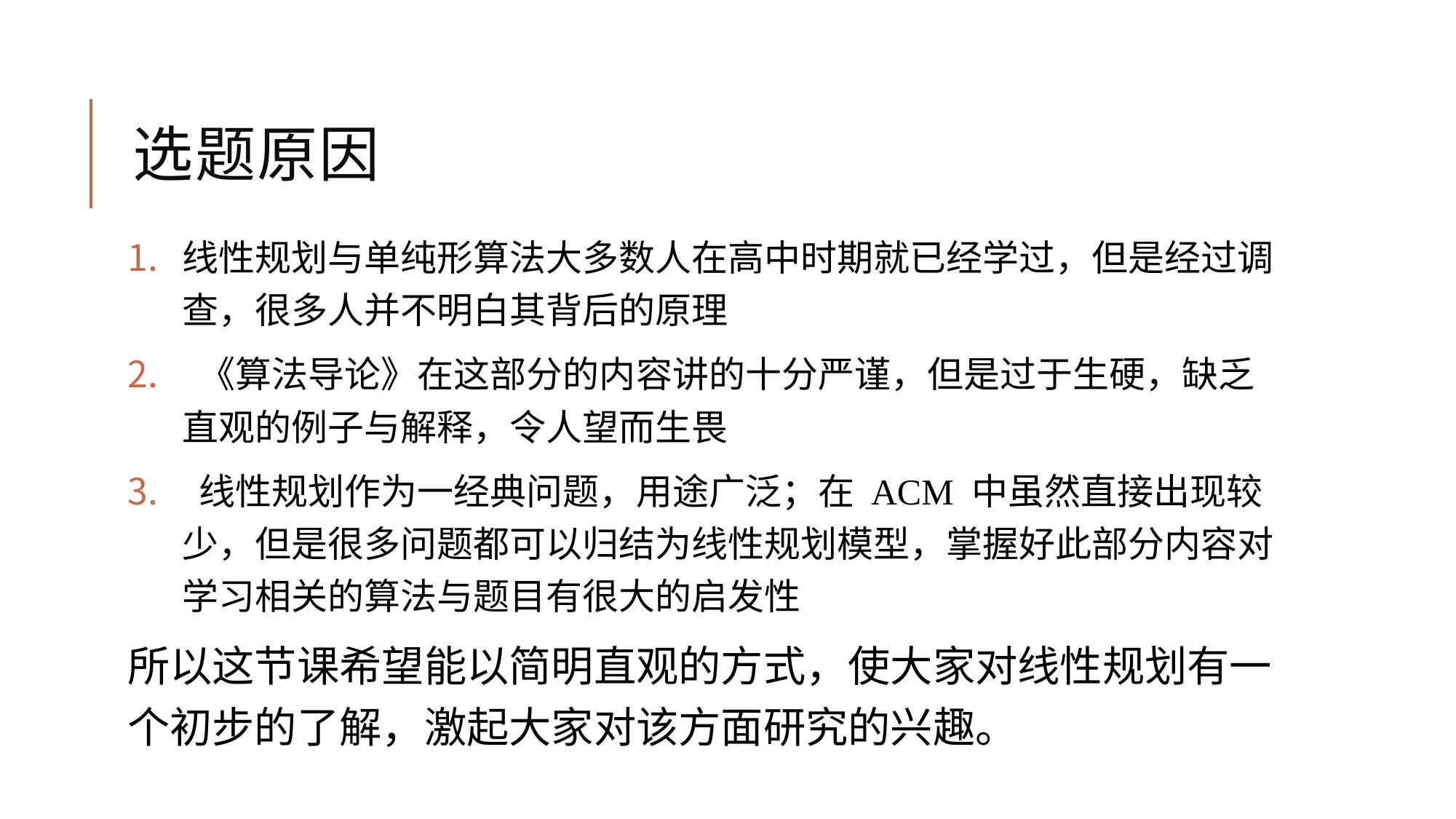

# 选题原因
线性规划与单纯形算法大多数人在高中时期就已经学过，但是经过调查，很多人并不明白其背后的原理
 《算法导论》在这部分的内容讲的十分严谨，但是过于生硬，缺乏直观的例子与解释，令人望而生畏
 线性规划作为一经典问题，用途广泛；在 ACM 中虽然直接出现较少，但是很多问题都可以归结为线性规划模型，掌握好此部分内容对学习相关的算法与题目有很大的启发性
所以这节课希望能以简明直观的方式，使大家对线性规划有一个初步的了解，激起大家对该方面研究的兴趣。